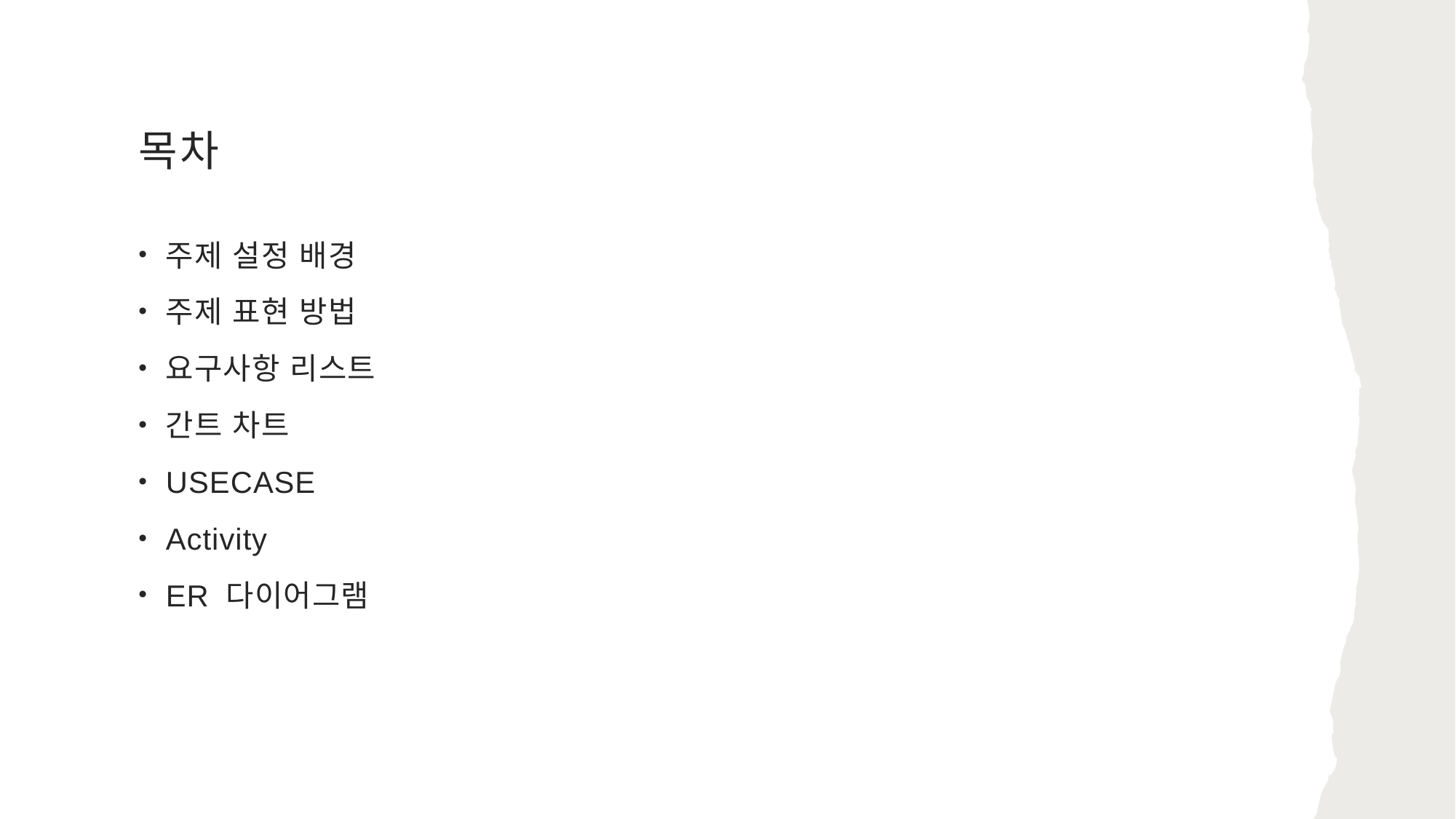

# 목차
주제 설정 배경
주제 표현 방법
요구사항 리스트
간트 차트
USECASE
Activity
ER 다이어그램